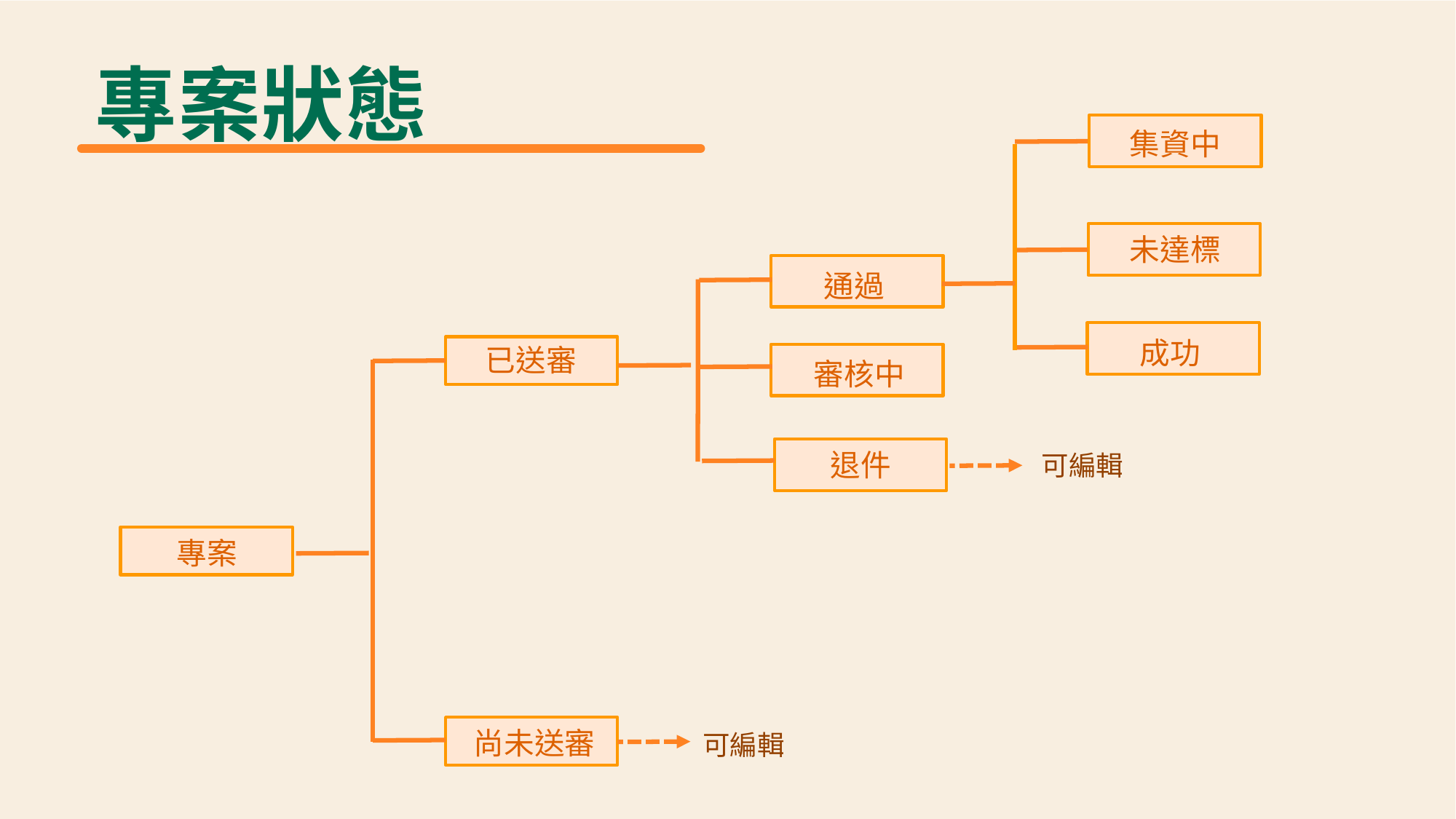

專案狀態

集資中

未達標

通過

成功
已送審

審核中

退件
可編輯

專案

尚未送審
可編輯